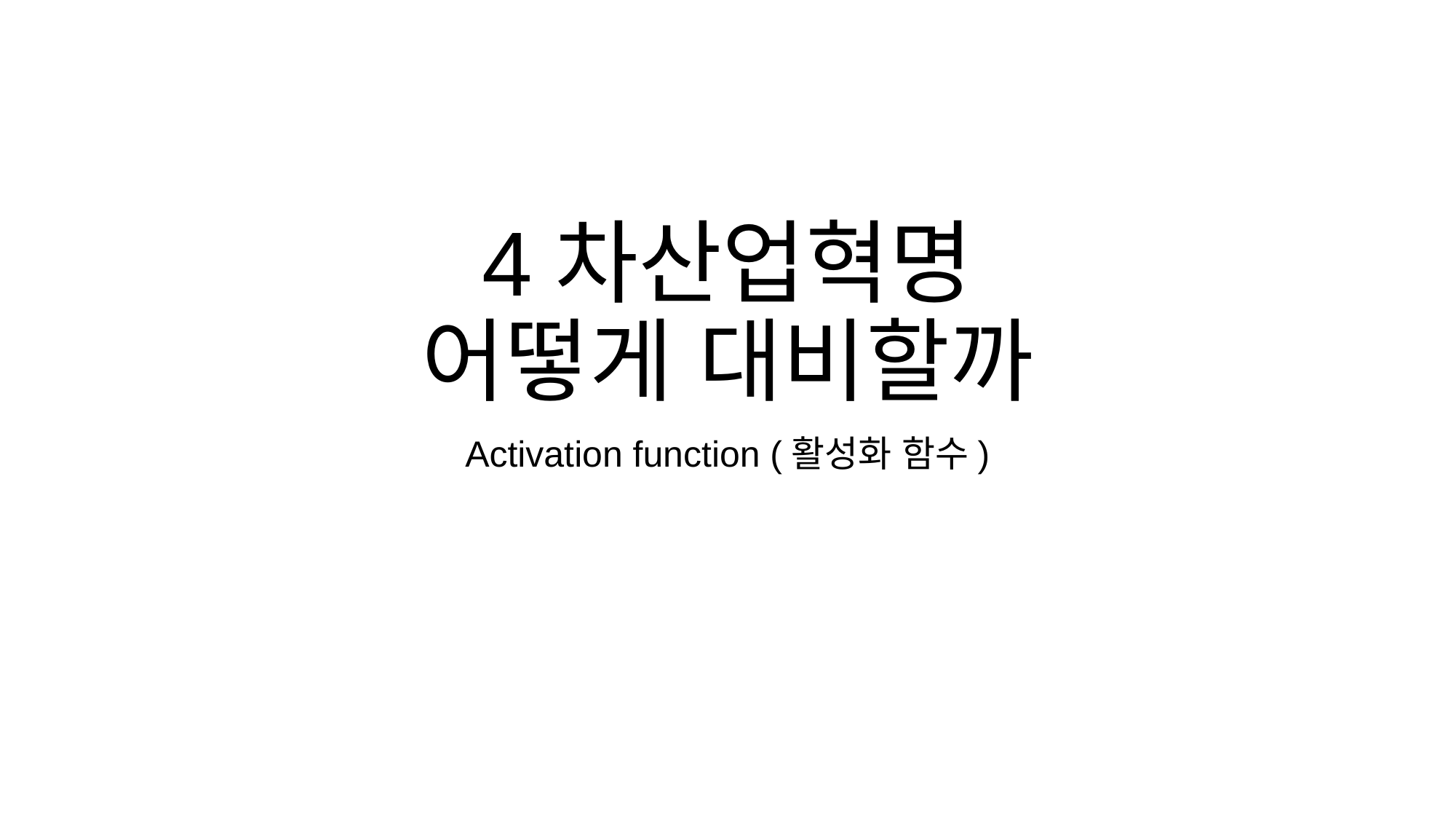

# 4차산업혁명 어떻게 대비할까
Activation function (활성화 함수)